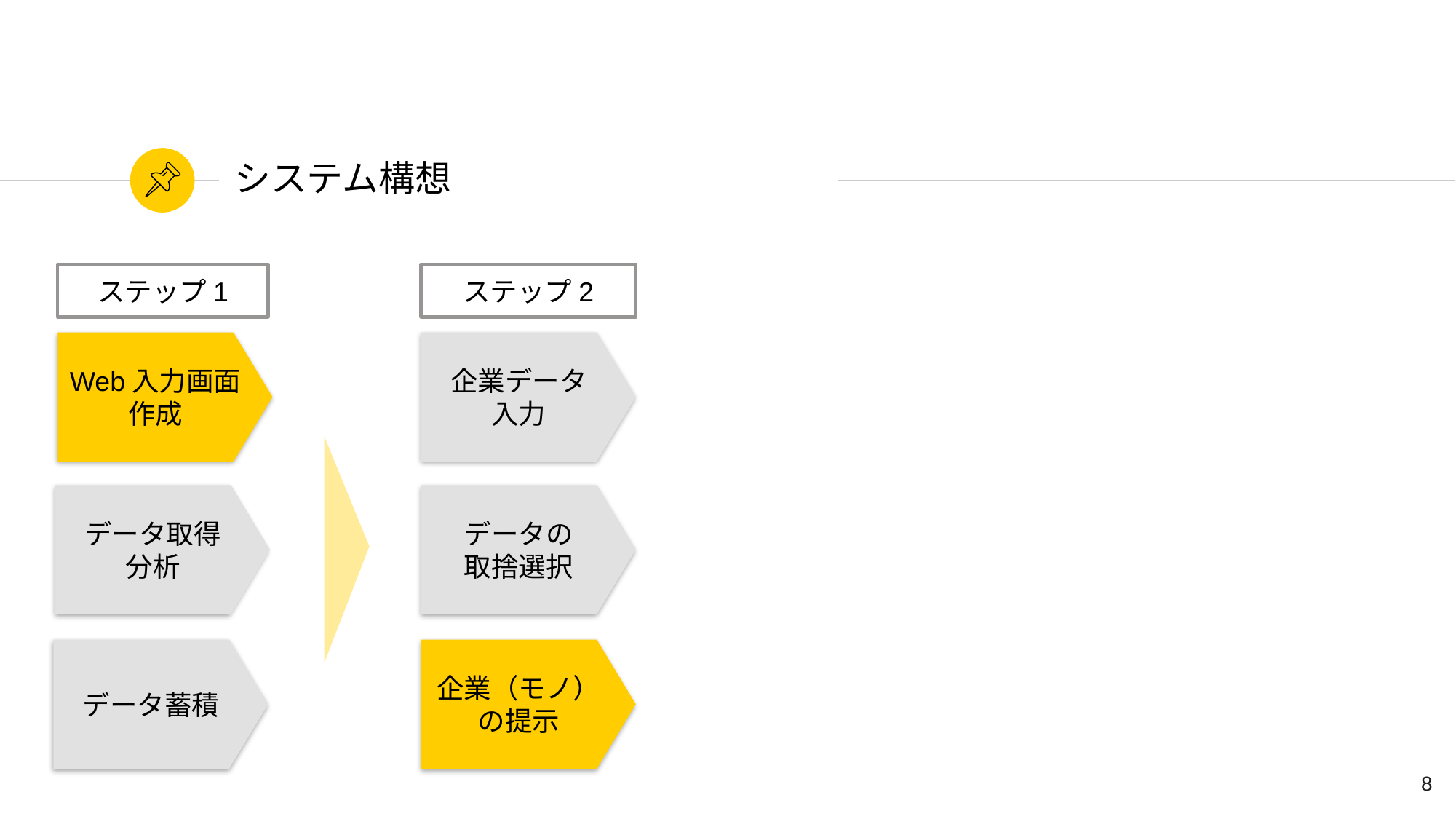

# システム構想

ステップ1
ステップ2
Web入力画面作成
企業データ
入力
データ取得
分析
データの
取捨選択

データ蓄積
企業（モノ）
の提示
8